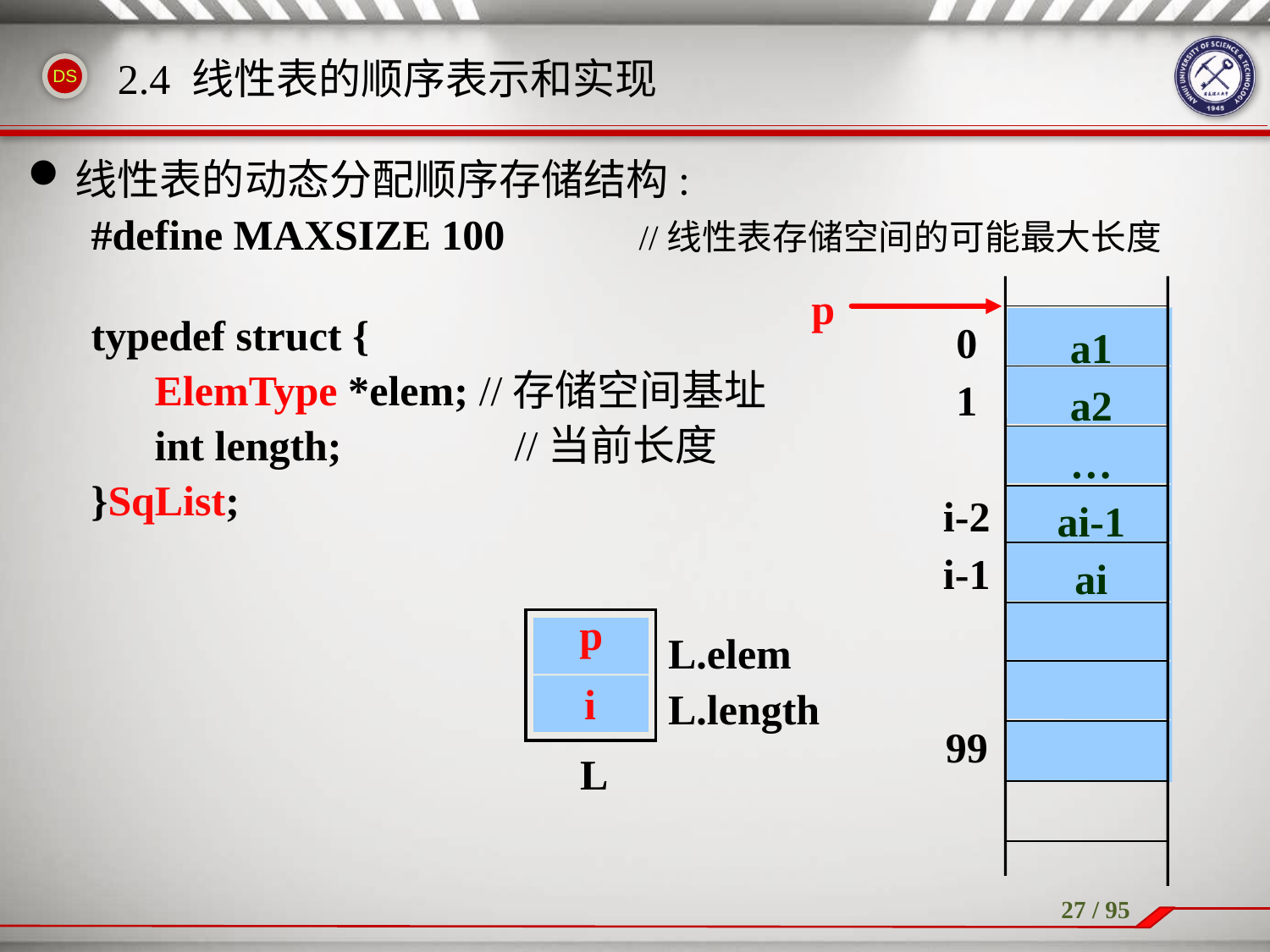

# 2.4 线性表的顺序表示和实现
线性表的动态分配顺序存储结构:
#define MAXSIZE 100 	//线性表存储空间的可能最大长度

typedef struct {
ElemType *elem; //存储空间基址
int length;	       //当前长度
}SqList;

p

a1
a2
…
ai-1
ai

0
1

i-2
i-1

99
 p

L
L.elem
L.length
 i